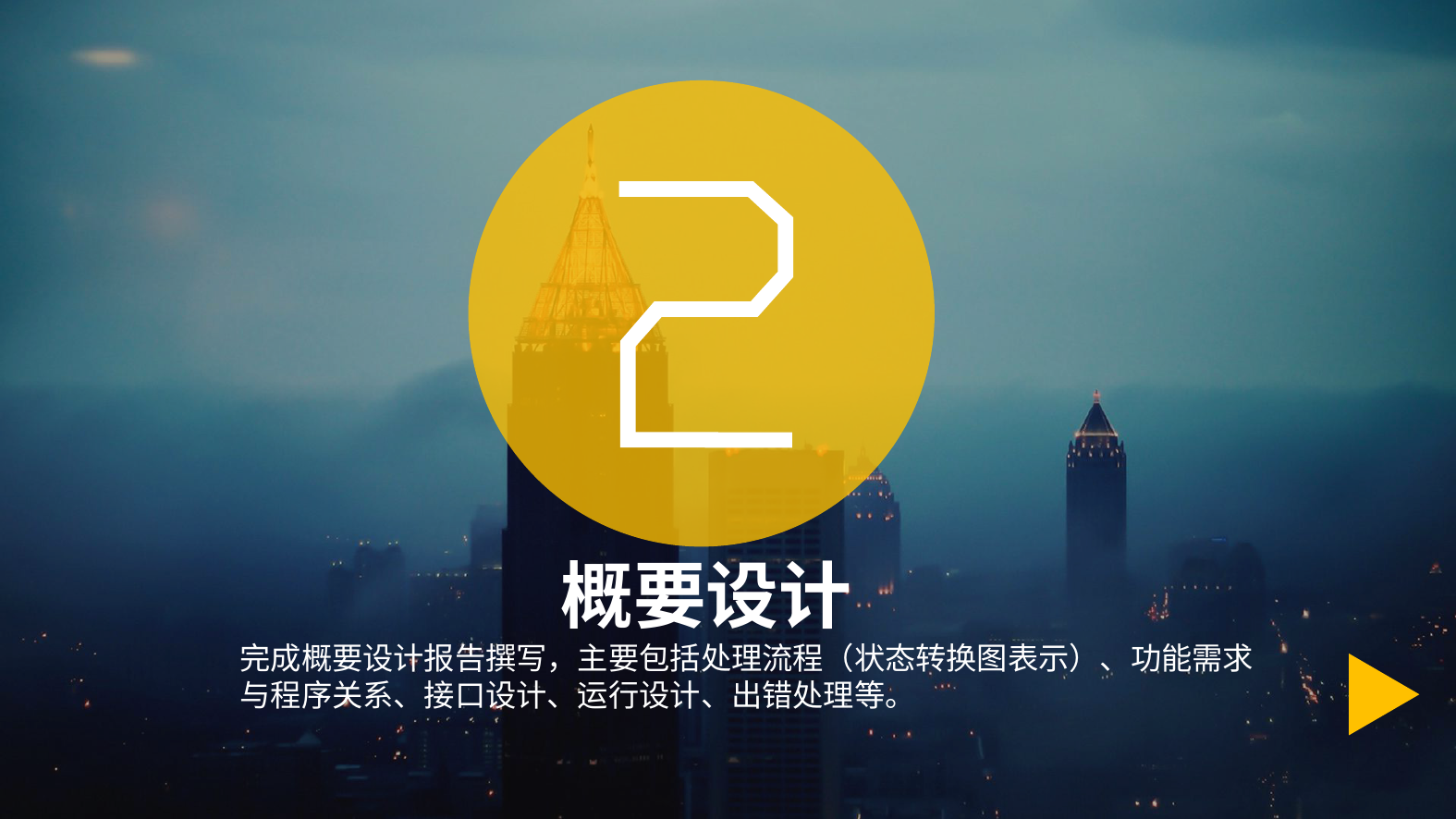

概要设计
完成概要设计报告撰写，主要包括处理流程（状态转换图表示）、功能需求与程序关系、接口设计、运行设计、出错处理等。